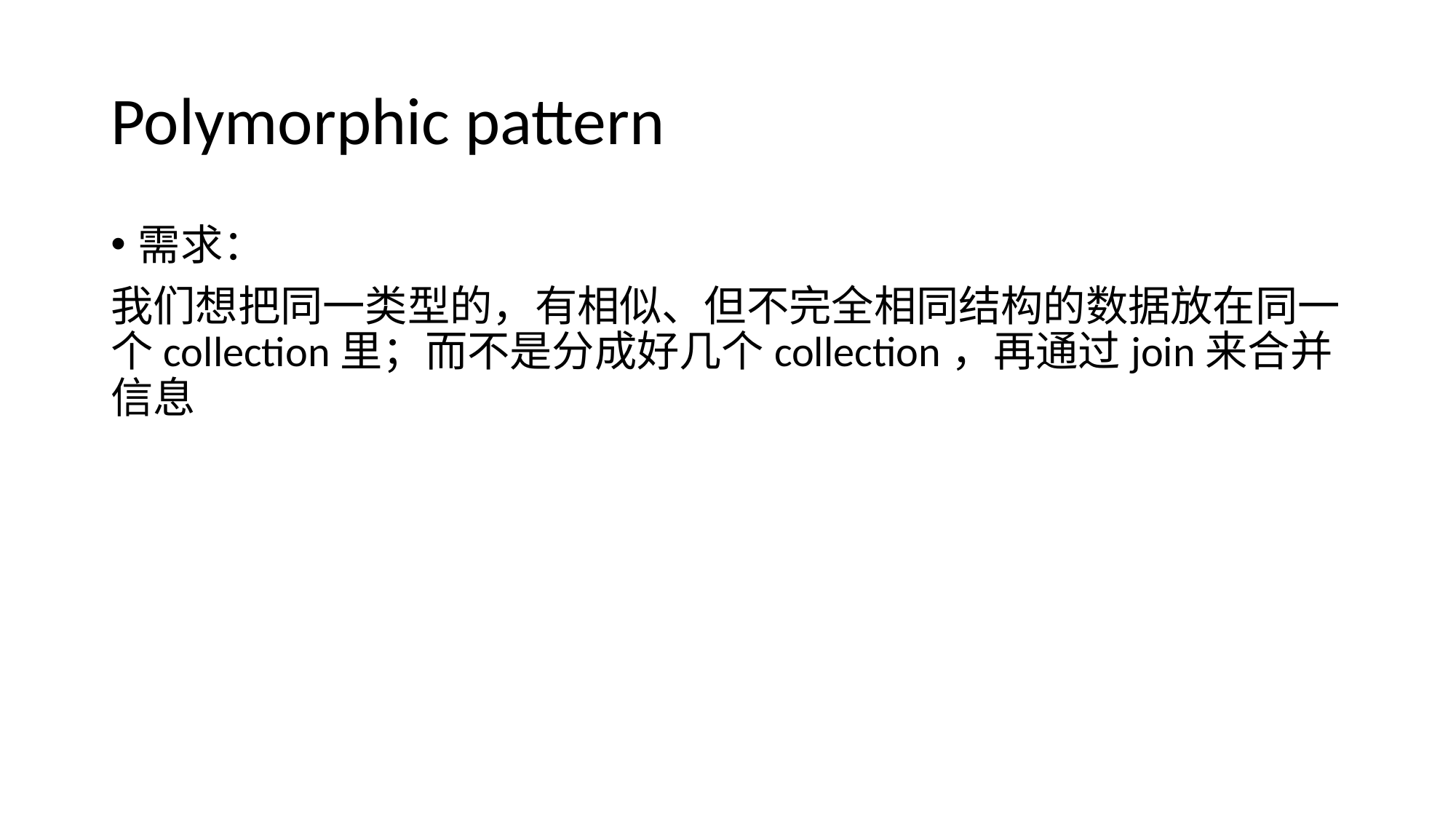

# Polymorphic pattern
需求：
我们想把同一类型的，有相似、但不完全相同结构的数据放在同一个collection里；而不是分成好几个collection，再通过join来合并信息